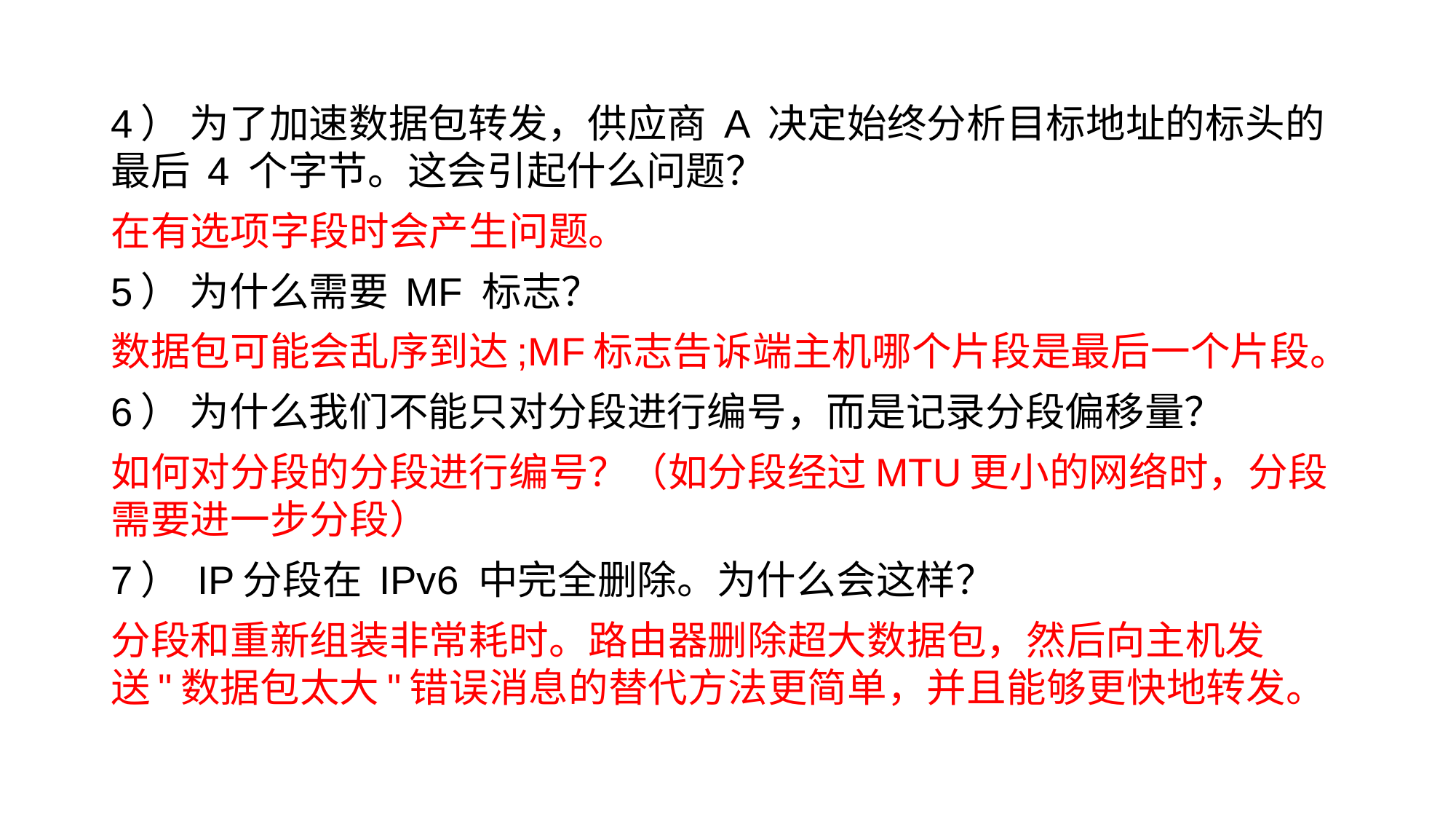

4） 为了加速数据包转发，供应商 A 决定始终分析目标地址的标头的最后 4 个字节。这会引起什么问题？
在有选项字段时会产生问题。
5） 为什么需要 MF 标志？
数据包可能会乱序到达;MF标志告诉端主机哪个片段是最后一个片段。
6） 为什么我们不能只对分段进行编号，而是记录分段偏移量？
如何对分段的分段进行编号？（如分段经过MTU更小的网络时，分段需要进一步分段）
7） IP分段在 IPv6 中完全删除。为什么会这样？
分段和重新组装非常耗时。路由器删除超大数据包，然后向主机发送"数据包太大"错误消息的替代方法更简单，并且能够更快地转发。